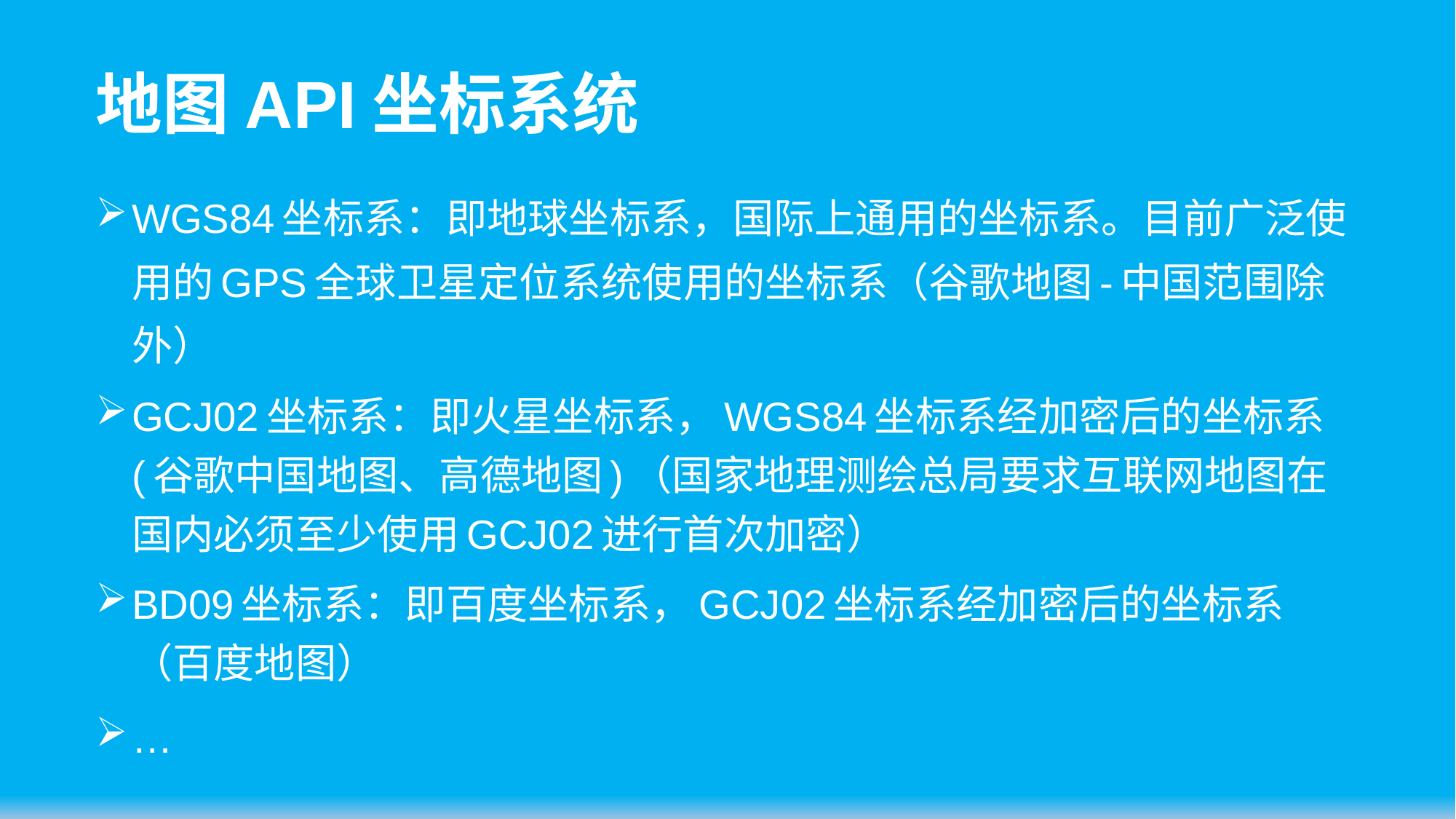

# 地图API坐标系统
WGS84坐标系：即地球坐标系，国际上通用的坐标系。目前广泛使用的GPS全球卫星定位系统使用的坐标系（谷歌地图-中国范围除外）
GCJ02坐标系：即火星坐标系，WGS84坐标系经加密后的坐标系(谷歌中国地图、高德地图)（国家地理测绘总局要求互联网地图在国内必须至少使用GCJ02进行首次加密）
BD09坐标系：即百度坐标系，GCJ02坐标系经加密后的坐标系（百度地图）
…